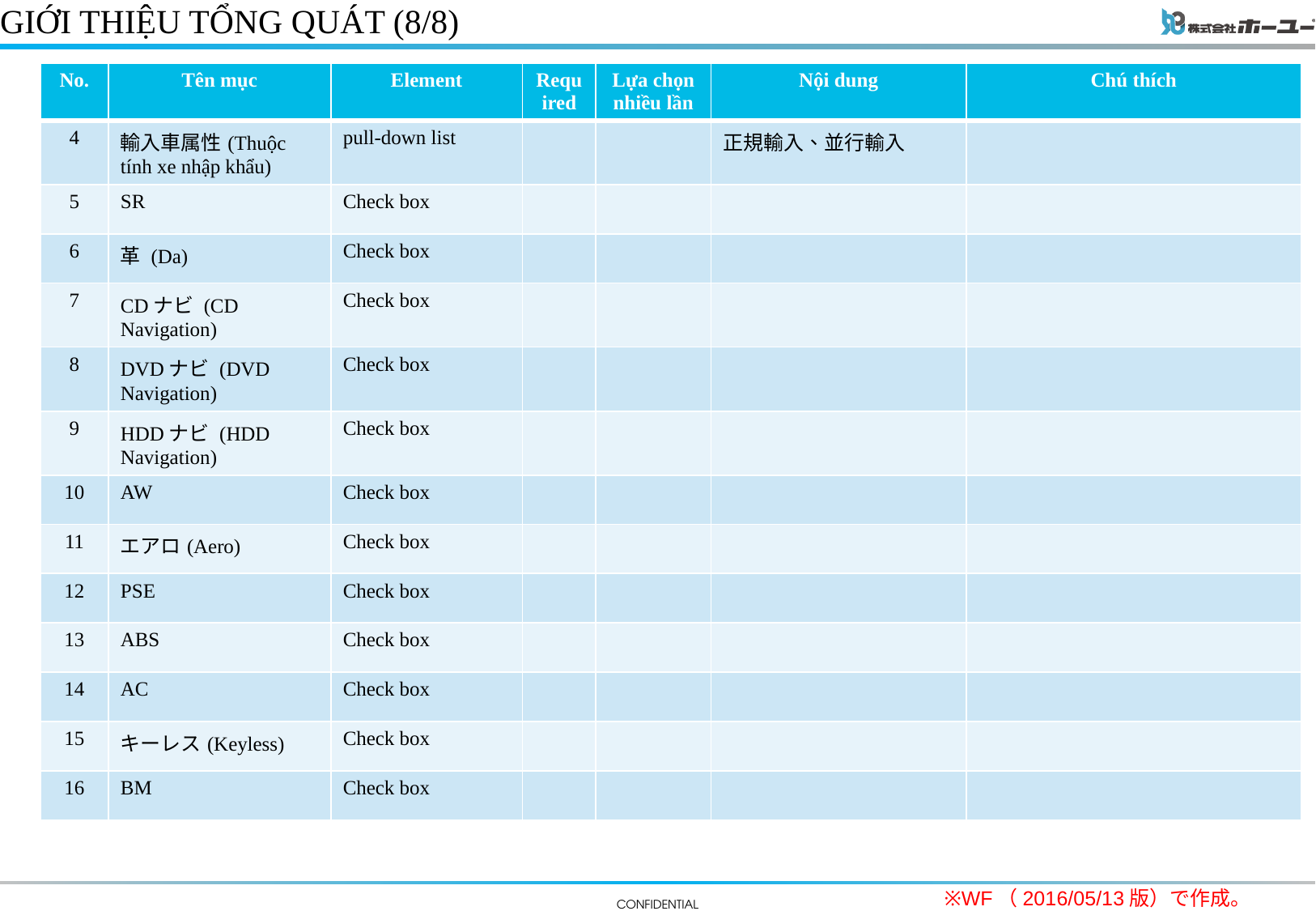

# GIỚI THIỆU TỔNG QUÁT (8/8)
| No. | Tên mục | Element | Required | Lựa chọn nhiều lần | Nội dung | Chú thích |
| --- | --- | --- | --- | --- | --- | --- |
| 4 | 輸入車属性(Thuộc tính xe nhập khẩu) | pull-down list |  |  | 正規輸入、並行輸入 |  |
| 5 | SR | Check box |  |  |  |  |
| 6 | 革 (Da) | Check box |  |  |  |  |
| 7 | CDナビ (CD Navigation) | Check box |  |  |  |  |
| 8 | DVDナビ (DVD Navigation) | Check box |  |  |  |  |
| 9 | HDDナビ (HDD Navigation) | Check box |  |  |  |  |
| 10 | AW | Check box |  |  |  |  |
| 11 | エアロ(Aero) | Check box |  |  |  |  |
| 12 | PSE | Check box |  |  |  |  |
| 13 | ABS | Check box |  |  |  |  |
| 14 | AC | Check box |  |  |  |  |
| 15 | キーレス(Keyless) | Check box |  |  |  |  |
| 16 | BM | Check box |  |  |  |  |
※WF（2016/05/13版）で作成。